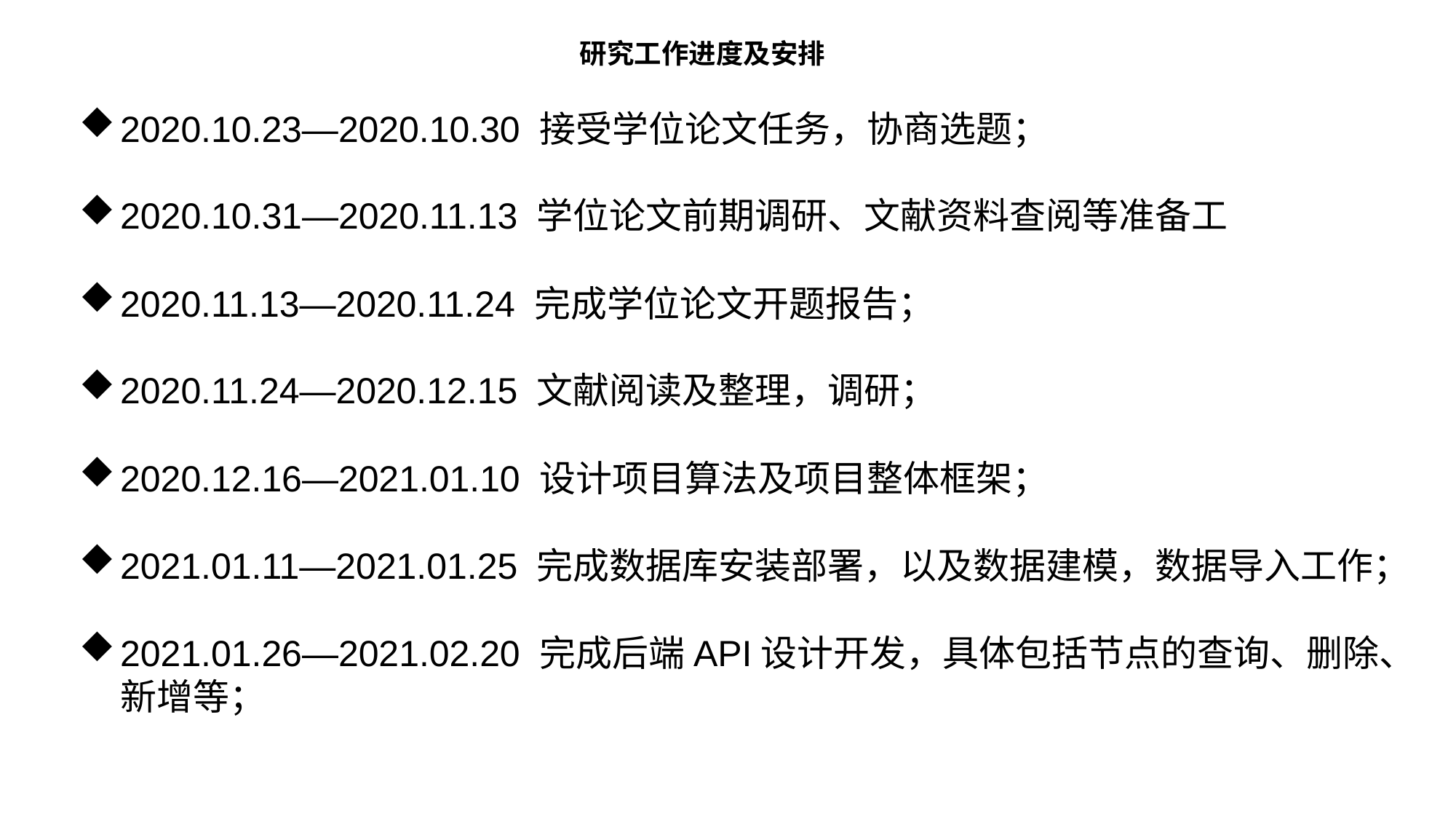

研究工作进度及安排
2020.10.23—2020.10.30 接受学位论文任务，协商选题；

2020.10.31—2020.11.13 学位论文前期调研、文献资料查阅等准备工

2020.11.13—2020.11.24 完成学位论文开题报告；

2020.11.24—2020.12.15 文献阅读及整理，调研；

2020.12.16—2021.01.10 设计项目算法及项目整体框架；

2021.01.11—2021.01.25 完成数据库安装部署，以及数据建模，数据导入工作；

2021.01.26—2021.02.20 完成后端API设计开发，具体包括节点的查询、删除、新增等；